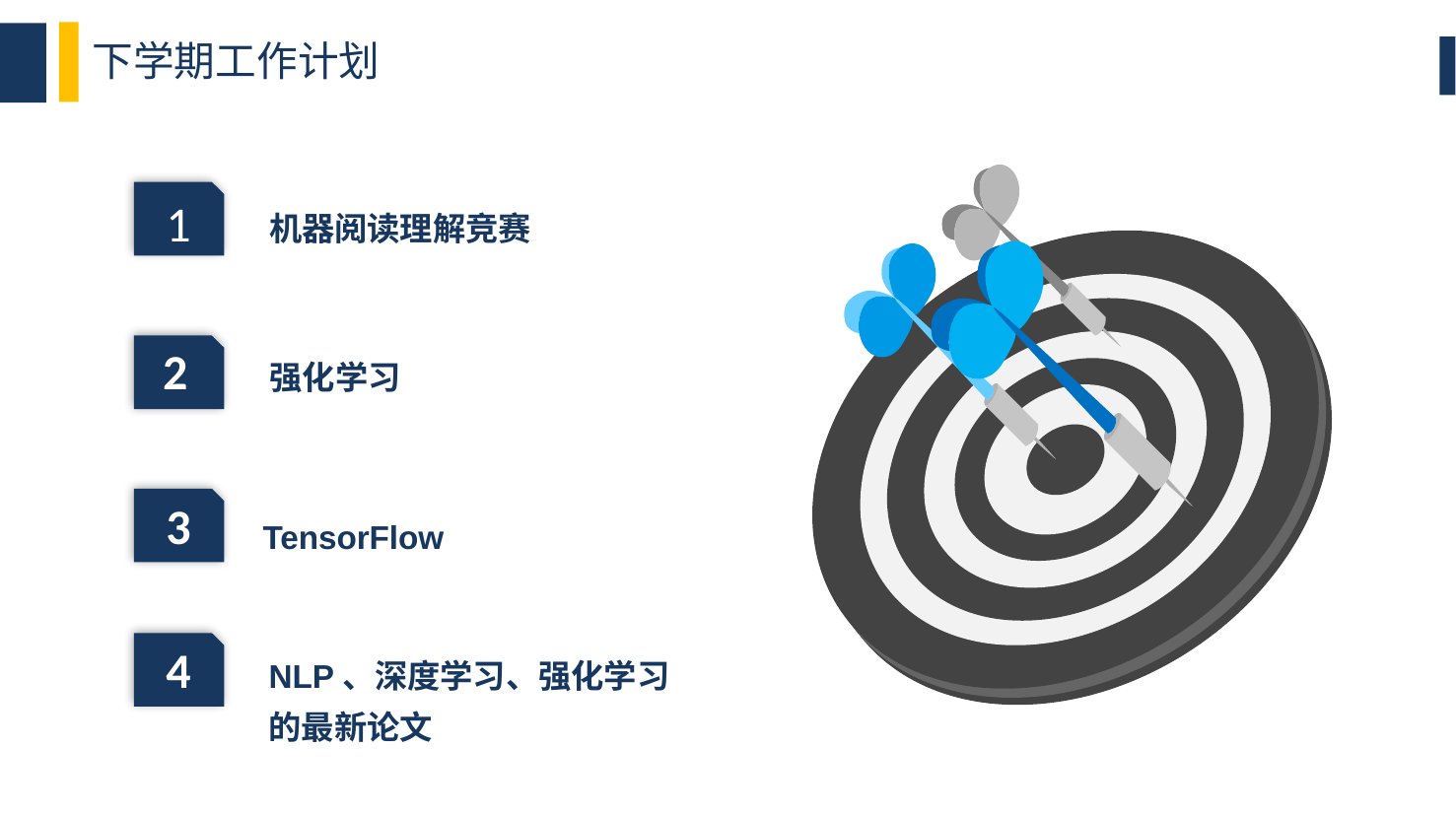

下学期工作计划

1
机器阅读理解竞赛
2

强化学习
3

TensorFlow
4

NLP、深度学习、强化学习的最新论文